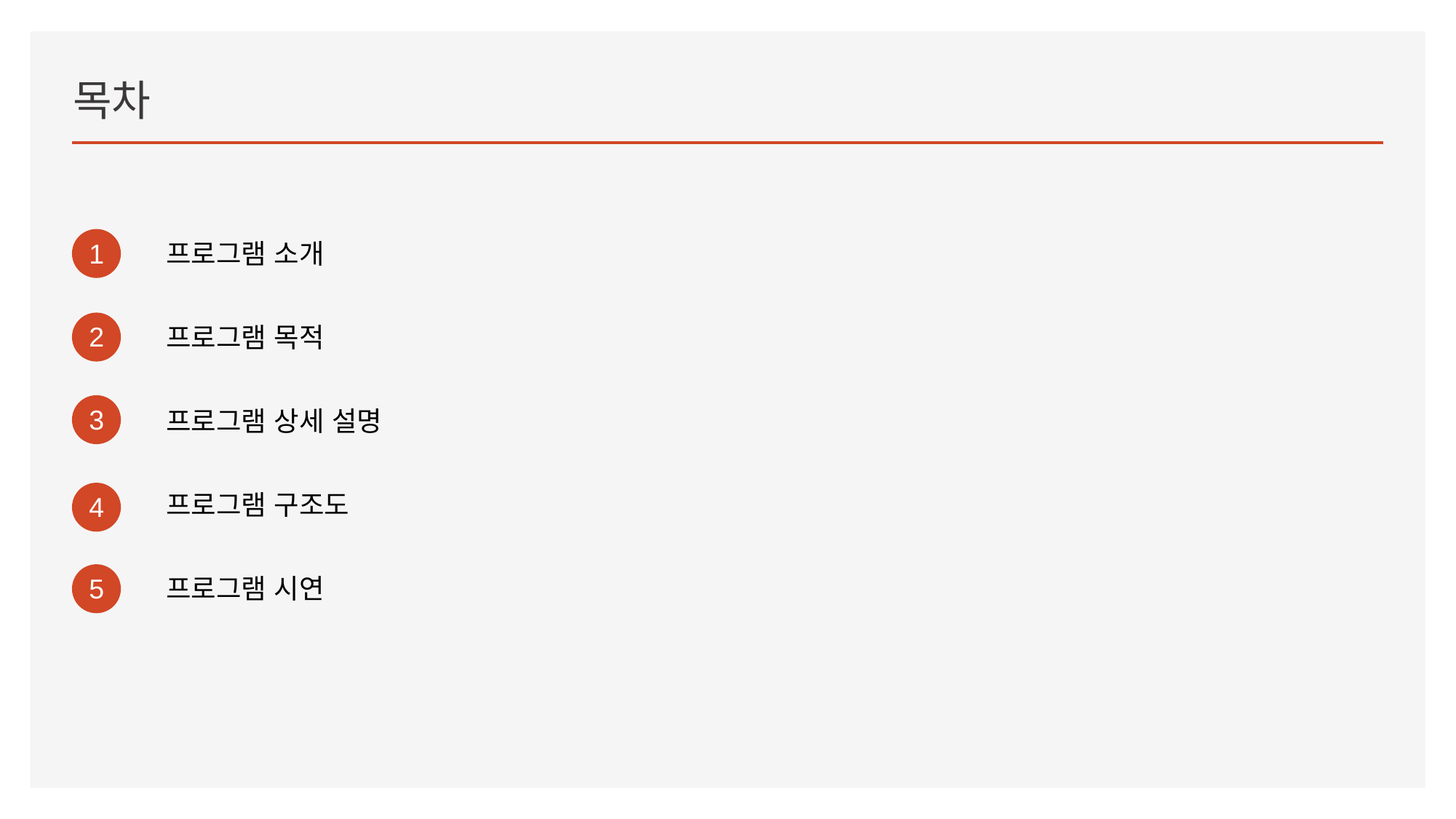

# 목차

1
프로그램 소개

프로그램 목적

프로그램 상세 설명

프로그램 구조도

프로그램 시연

2

3

4

5